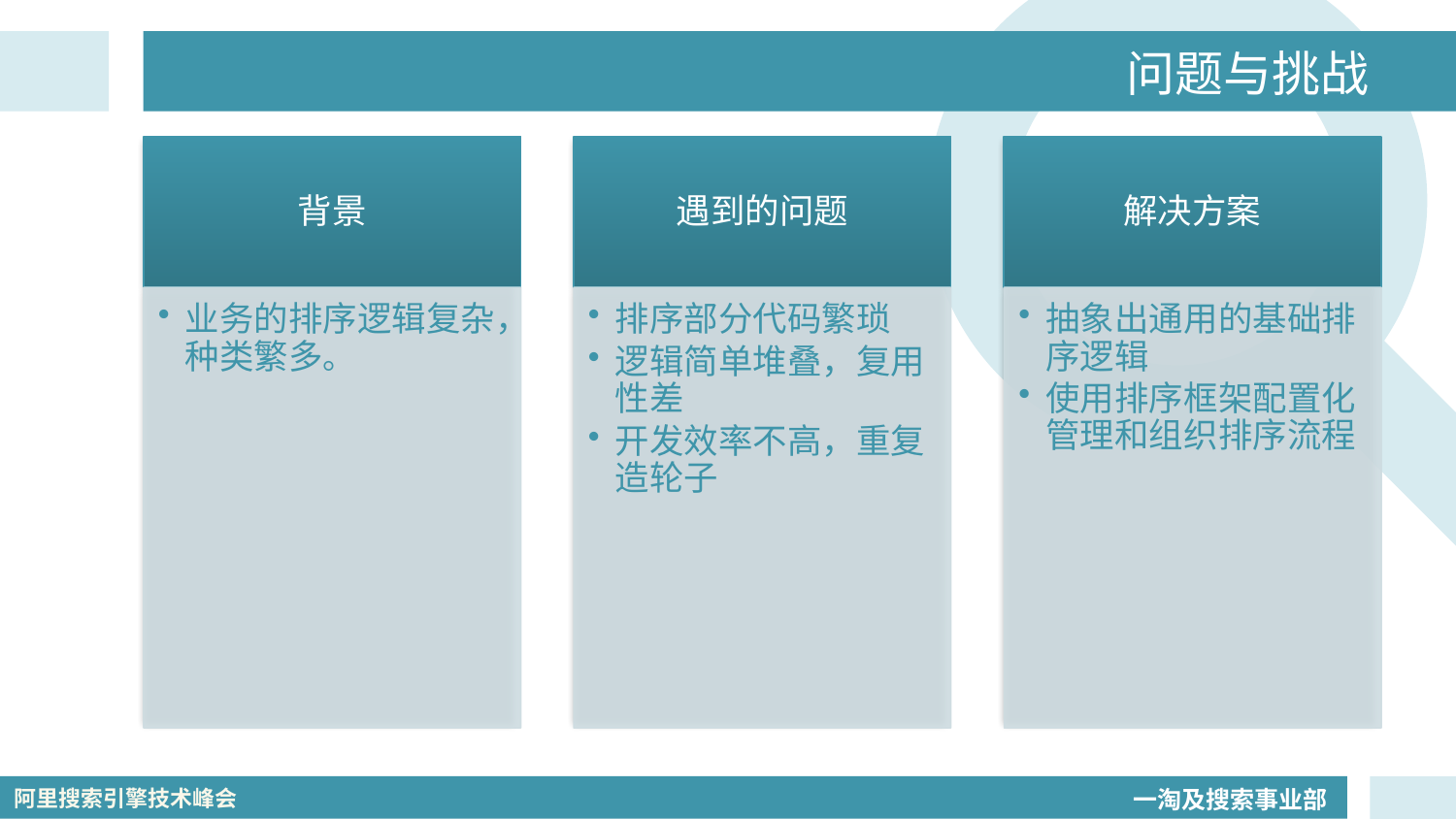

# 问题与挑战
背景
业务的排序逻辑复杂，种类繁多。
遇到的问题
排序部分代码繁琐
逻辑简单堆叠，复用性差
开发效率不高，重复造轮子

解决方案
抽象出通用的基础排序逻辑
使用排序框架配置化管理和组织排序流程